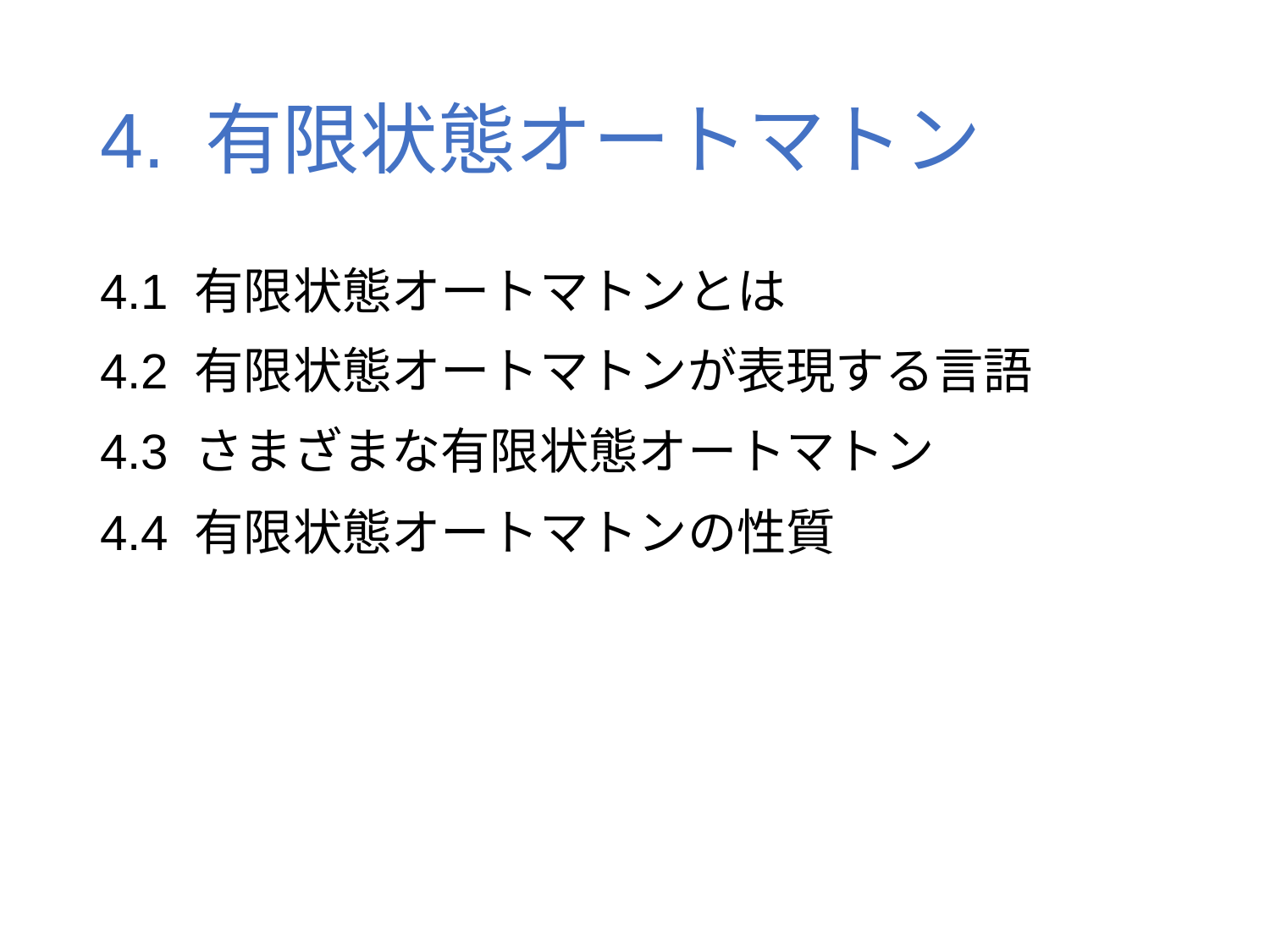

# 4. 有限状態オートマトン
4.1 有限状態オートマトンとは
4.2 有限状態オートマトンが表現する言語
4.3 さまざまな有限状態オートマトン
4.4 有限状態オートマトンの性質